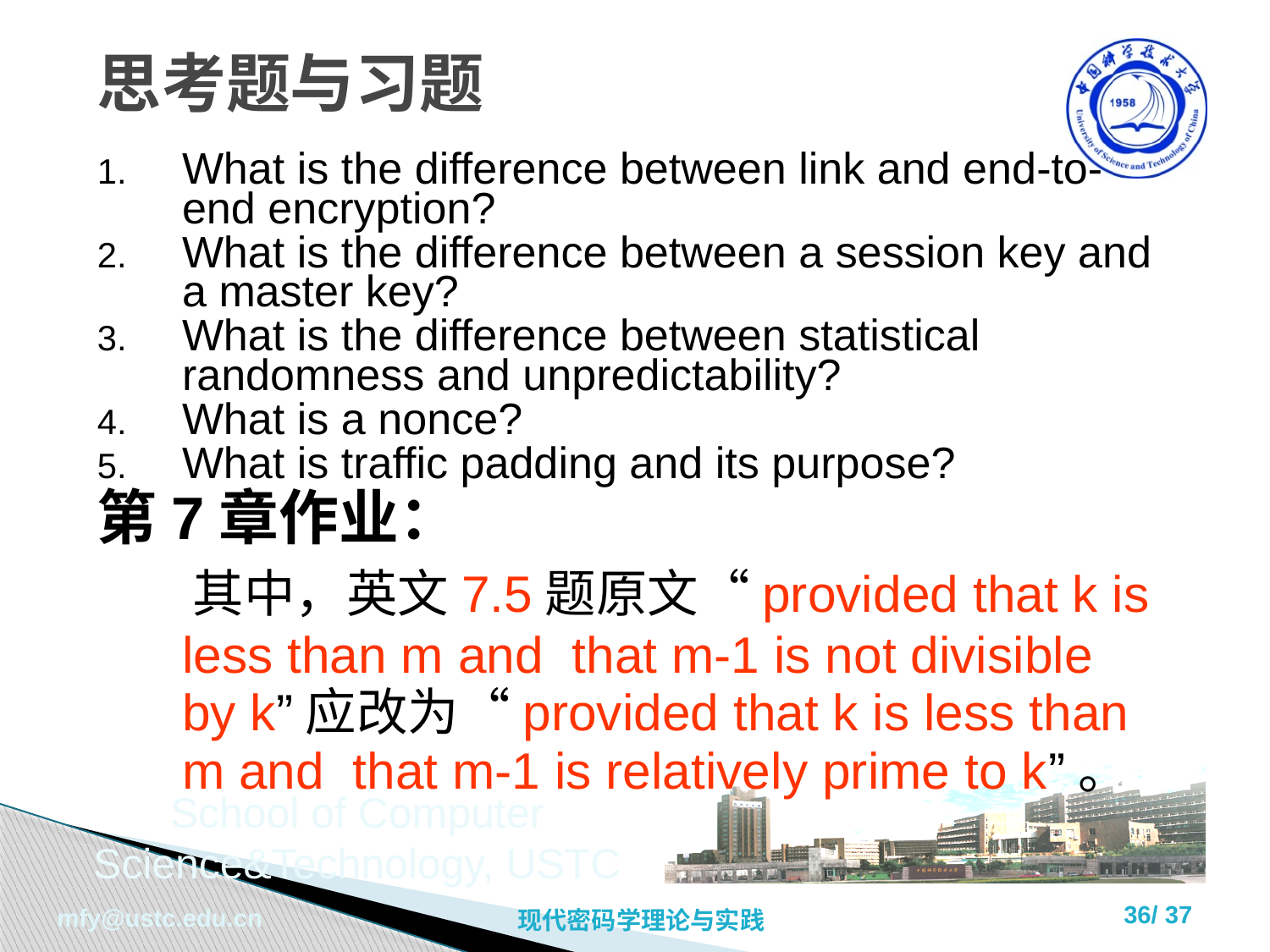

# 思考题与习题
What is the difference between link and end-to-end encryption?
What is the difference between a session key and a master key?
What is the difference between statistical randomness and unpredictability?
What is a nonce?
What is traffic padding and its purpose?
第7章作业：
      其中，英文7.5题原文“provided that k is less than m and  that m-1 is not divisible by k”应改为“provided that k is less than m and  that m-1 is relatively prime to k”。